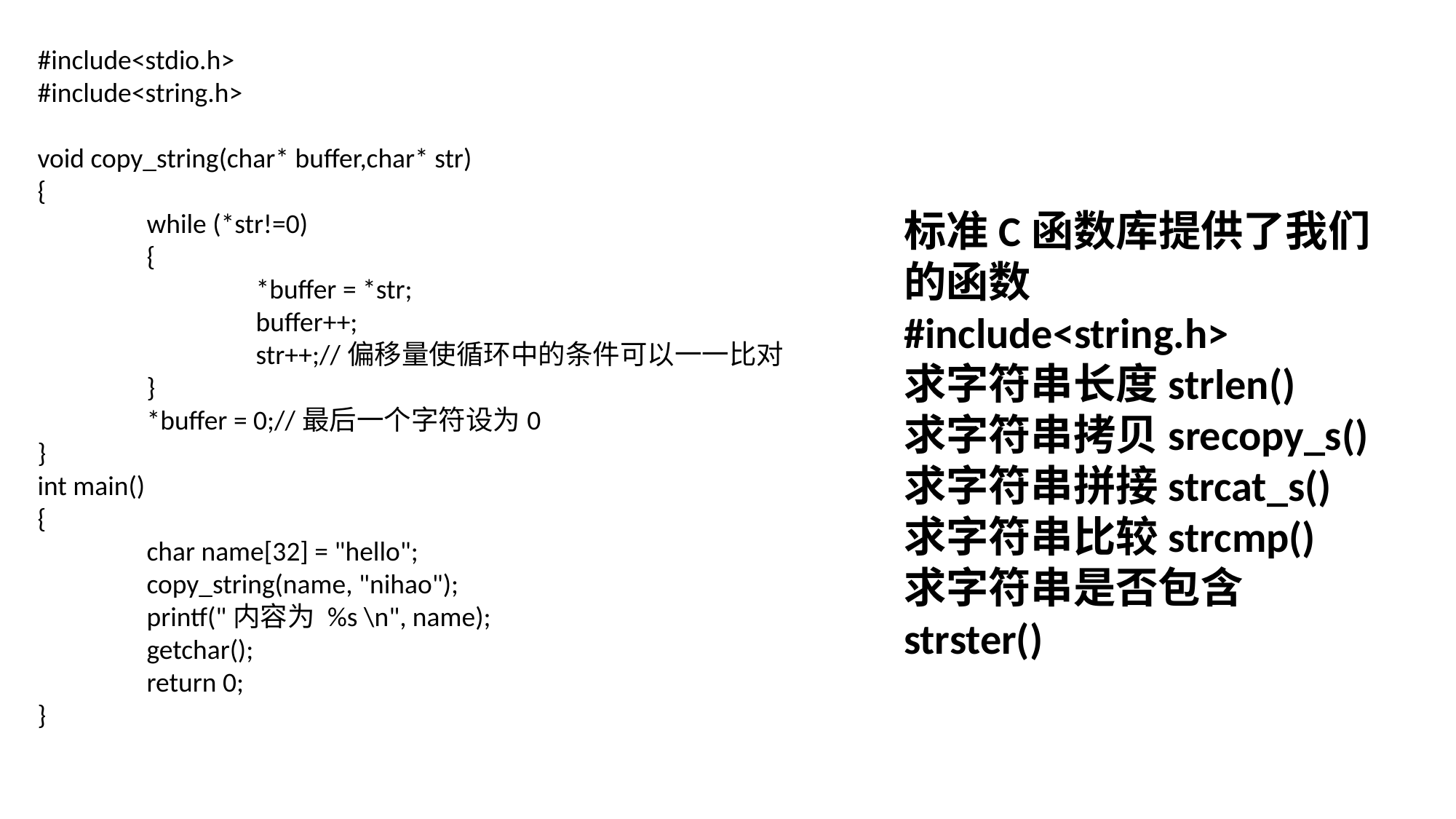

#include<stdio.h>
#include<string.h>

void copy_string(char* buffer,char* str)
{
	while (*str!=0)
	{
		*buffer = *str;
		buffer++;
		str++;//偏移量使循环中的条件可以一一比对
	}
	*buffer = 0;//最后一个字符设为0
}
int main()
{
	char name[32] = "hello";
	copy_string(name, "nihao");
	printf("内容为 %s \n", name);
	getchar();
	return 0;
}
标准C函数库提供了我们的函数
#include<string.h>
求字符串长度strlen()
求字符串拷贝srecopy_s()
求字符串拼接strcat_s()
求字符串比较strcmp()
求字符串是否包含
strster()